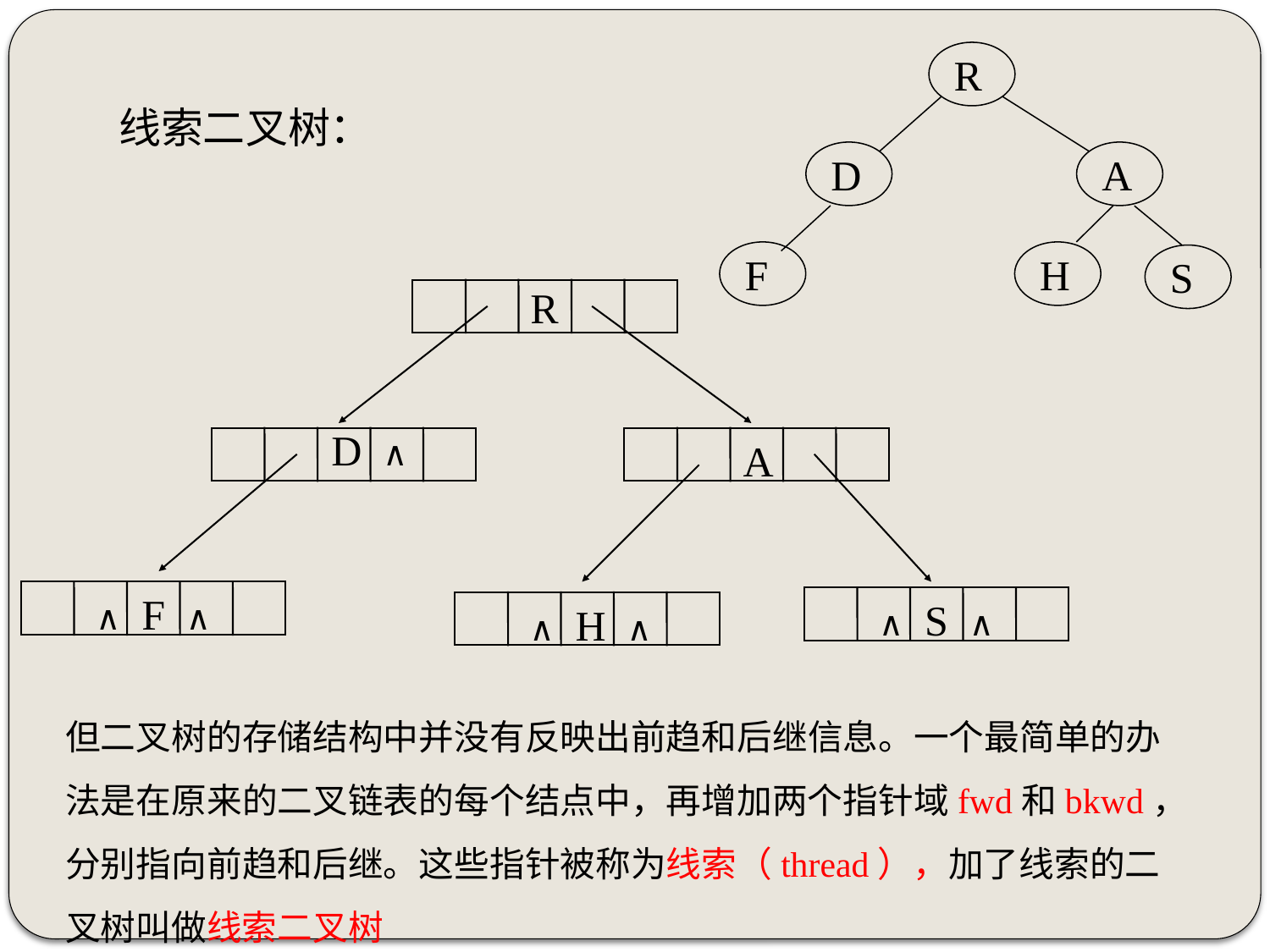

R

D

A

F

H

S
线索二叉树：
   R

   D  ∧

A

∧  F  ∧

∧  S  ∧

∧  H  ∧
但二叉树的存储结构中并没有反映出前趋和后继信息。一个最简单的办法是在原来的二叉链表的每个结点中，再增加两个指针域fwd和bkwd，分别指向前趋和后继。这些指针被称为线索（thread），加了线索的二叉树叫做线索二叉树